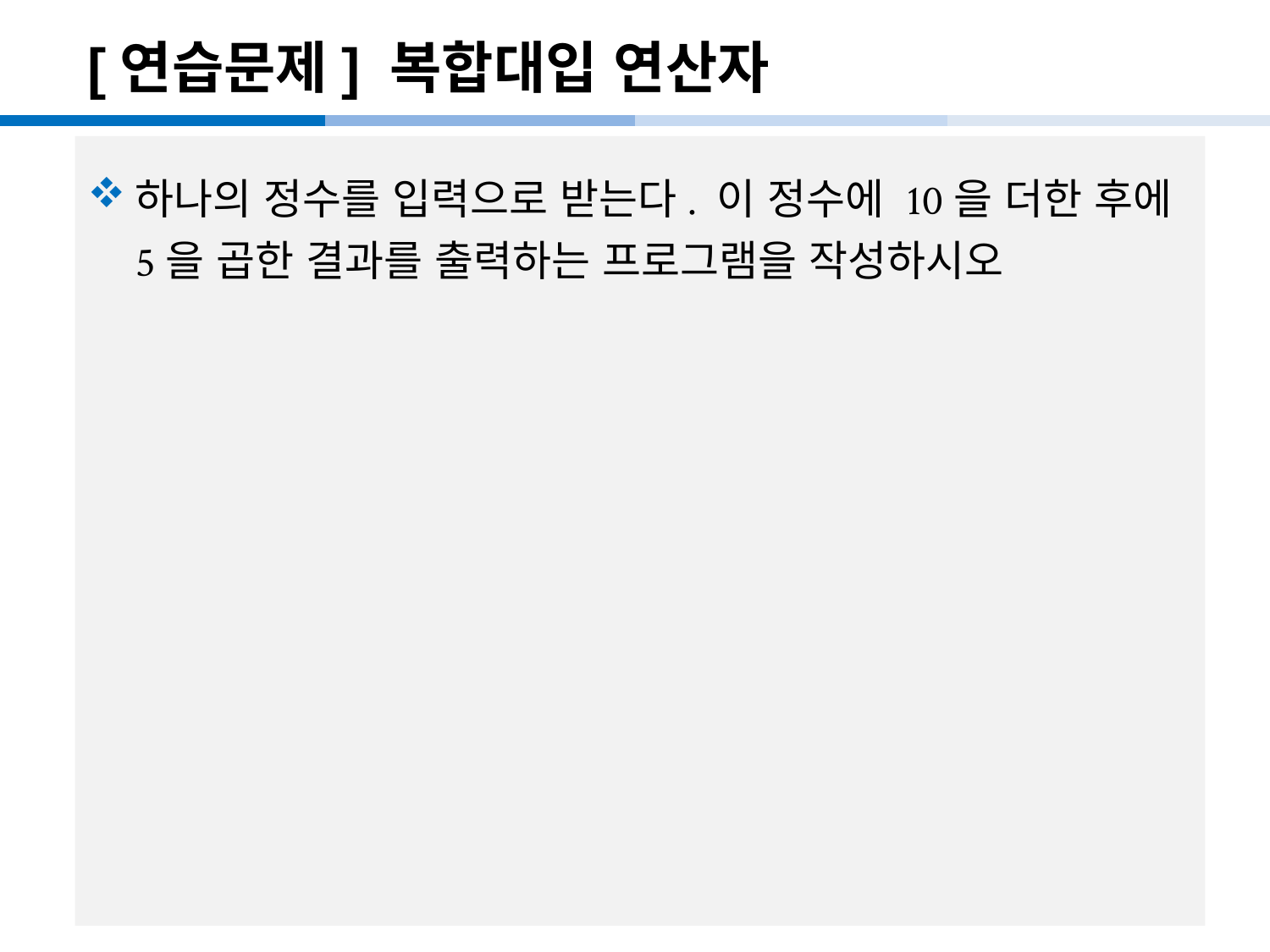

# [연습문제] 복합대입 연산자
하나의 정수를 입력으로 받는다. 이 정수에 10을 더한 후에 5을 곱한 결과를 출력하는 프로그램을 작성하시오